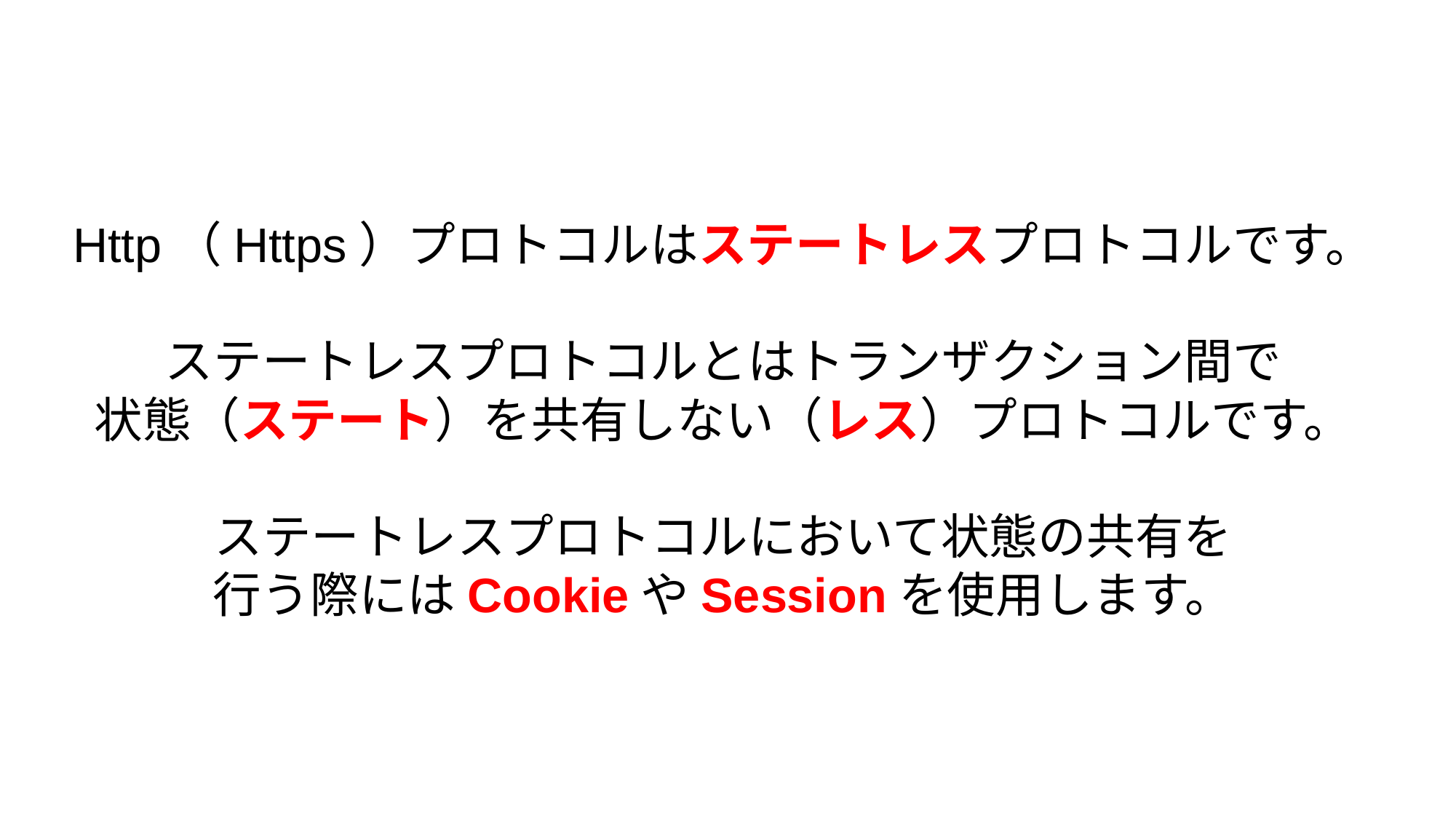

Http（Https）プロトコルはステートレスプロトコルです。

ステートレスプロトコルとはトランザクション間で
状態（ステート）を共有しない（レス）プロトコルです。

ステートレスプロトコルにおいて状態の共有を
行う際にはCookieやSessionを使用します。